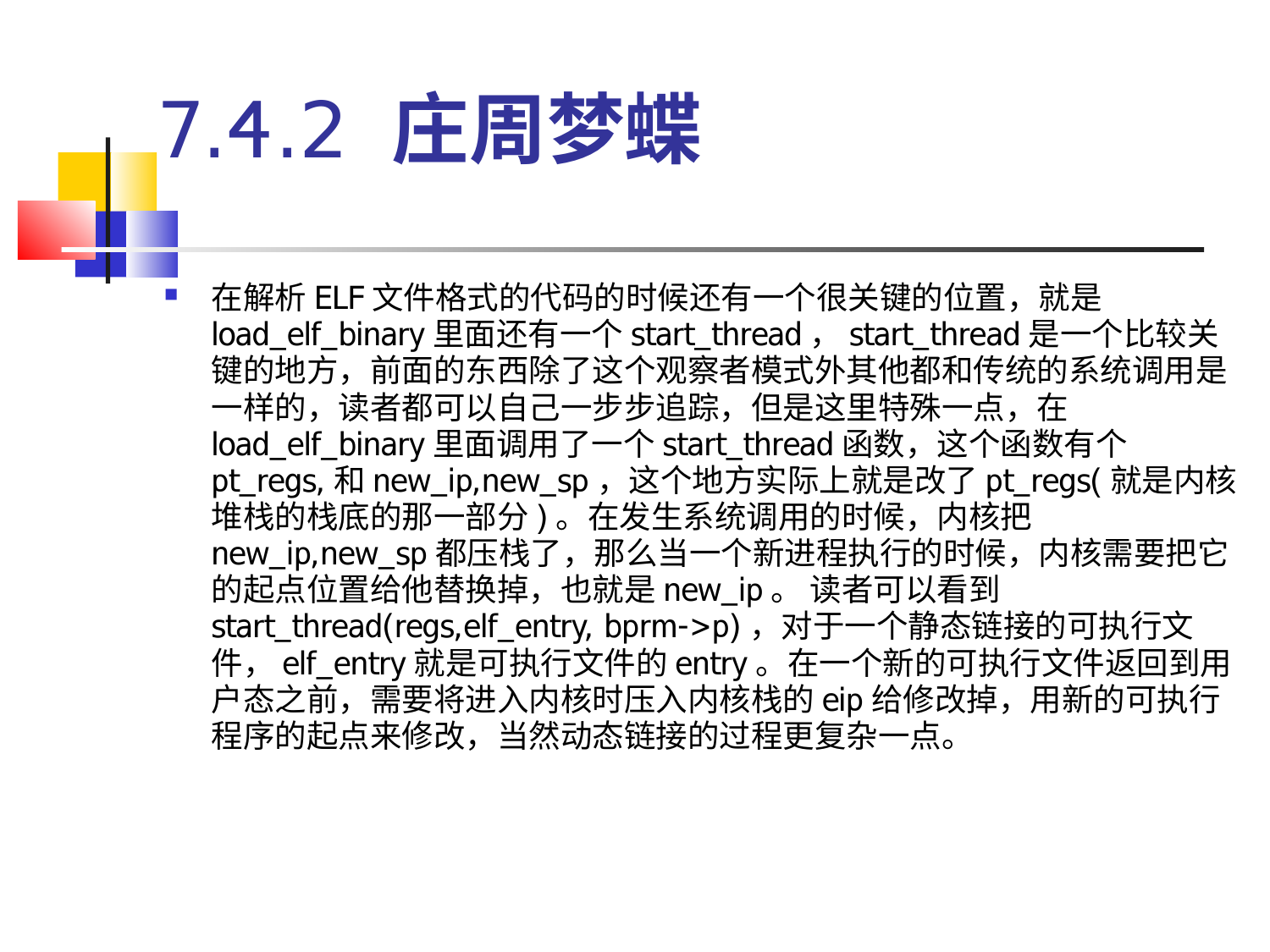

# 7.4.2 庄周梦蝶
在解析ELF文件格式的代码的时候还有一个很关键的位置，就是load_elf_binary里面还有一个start_thread，start_thread是一个比较关键的地方，前面的东西除了这个观察者模式外其他都和传统的系统调用是一样的，读者都可以自己一步步追踪，但是这里特殊一点，在load_elf_binary里面调用了一个start_thread函数，这个函数有个pt_regs,和new_ip,new_sp，这个地方实际上就是改了pt_regs(就是内核堆栈的栈底的那一部分)。在发生系统调用的时候，内核把new_ip,new_sp都压栈了，那么当一个新进程执行的时候，内核需要把它的起点位置给他替换掉，也就是new_ip。 读者可以看到start_thread(regs,elf_entry, bprm->p)，对于一个静态链接的可执行文件，elf_entry就是可执行文件的entry。在一个新的可执行文件返回到用户态之前，需要将进入内核时压入内核栈的eip给修改掉，用新的可执行程序的起点来修改，当然动态链接的过程更复杂一点。